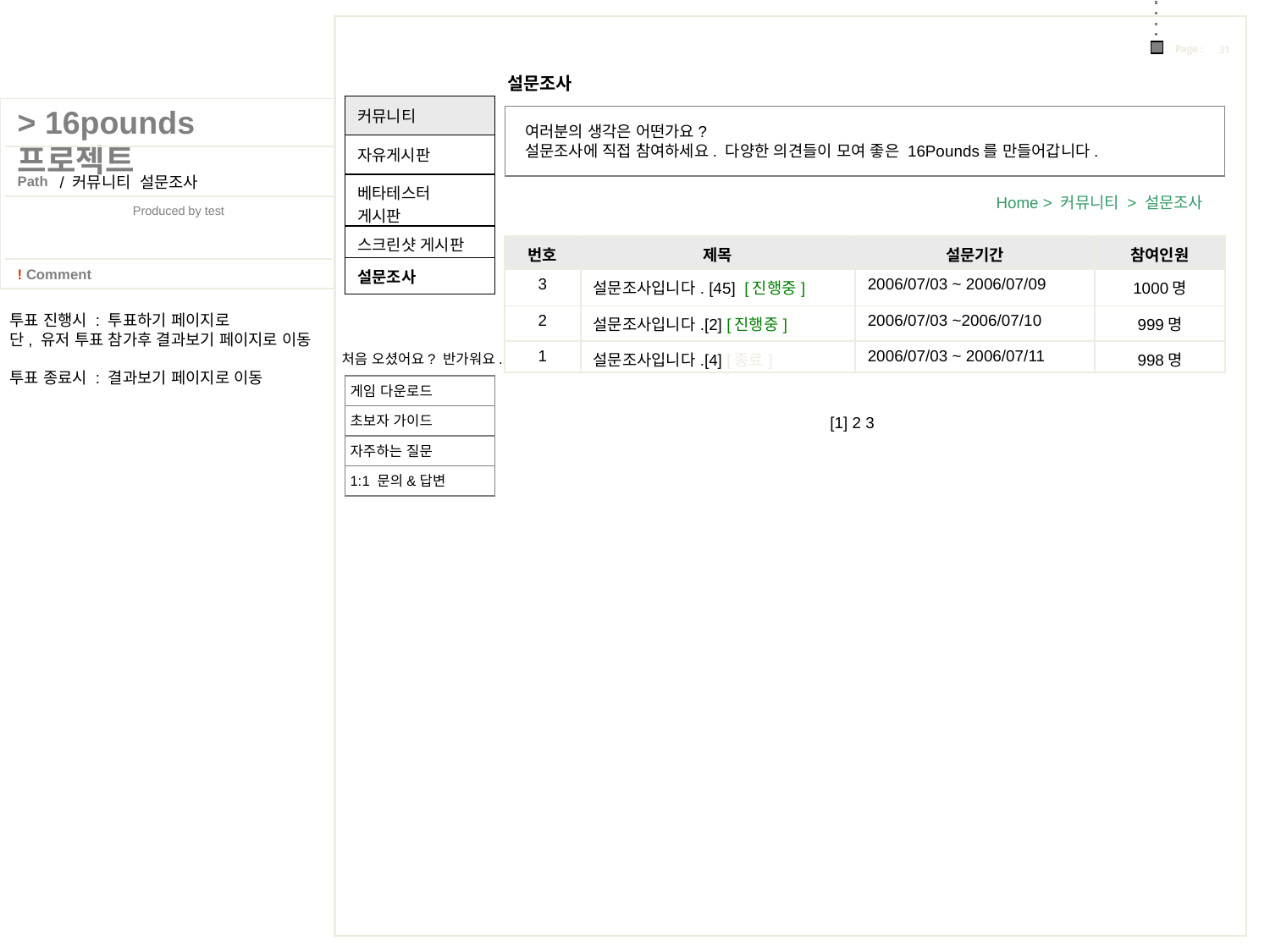

설문조사
| 커뮤니티 |
| --- |
| 자유게시판 |
| 베타테스터 게시판 |
| 스크린샷 게시판 |
| 설문조사 |

여러분의 생각은 어떤가요?
설문조사에 직접 참여하세요. 다양한 의견들이 모여 좋은 16Pounds를 만들어갑니다.
/ 커뮤니티  설문조사
Home > 커뮤니티 > 설문조사
| 번호 | 제목 | 설문기간 | 참여인원 |
| --- | --- | --- | --- |
| 3 | 설문조사입니다. [45] [진행중] | 2006/07/03 ~ 2006/07/09 | 1000명 |
| 2 | 설문조사입니다.[2] [진행중] | 2006/07/03 ~2006/07/10 | 999명 |
| 1 | 설문조사입니다.[4] [종료] | 2006/07/03 ~ 2006/07/11 | 998명 |
투표 진행시 : 투표하기 페이지로
단, 유저 투표 참가후 결과보기 페이지로 이동
투표 종료시 : 결과보기 페이지로 이동
처음 오셨어요? 반가워요.
게임 다운로드
초보자 가이드
[1] 2 3
자주하는 질문
1:1 문의&답변